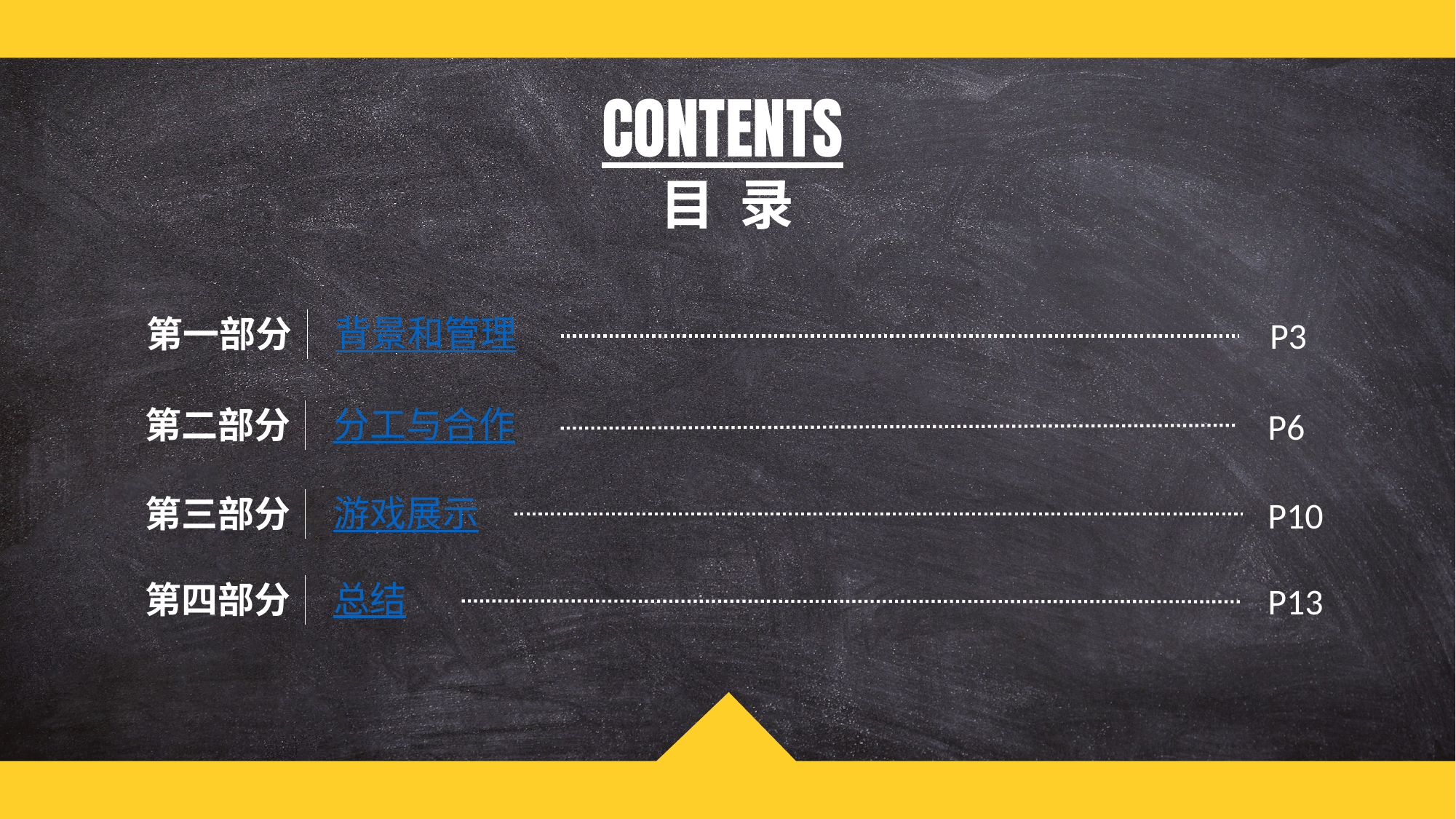

CONTENTS
目  录
背景和管理
第一部分
P3
分工与合作
第二部分
P6
游戏展示
第三部分
P10
总结
第四部分
P13